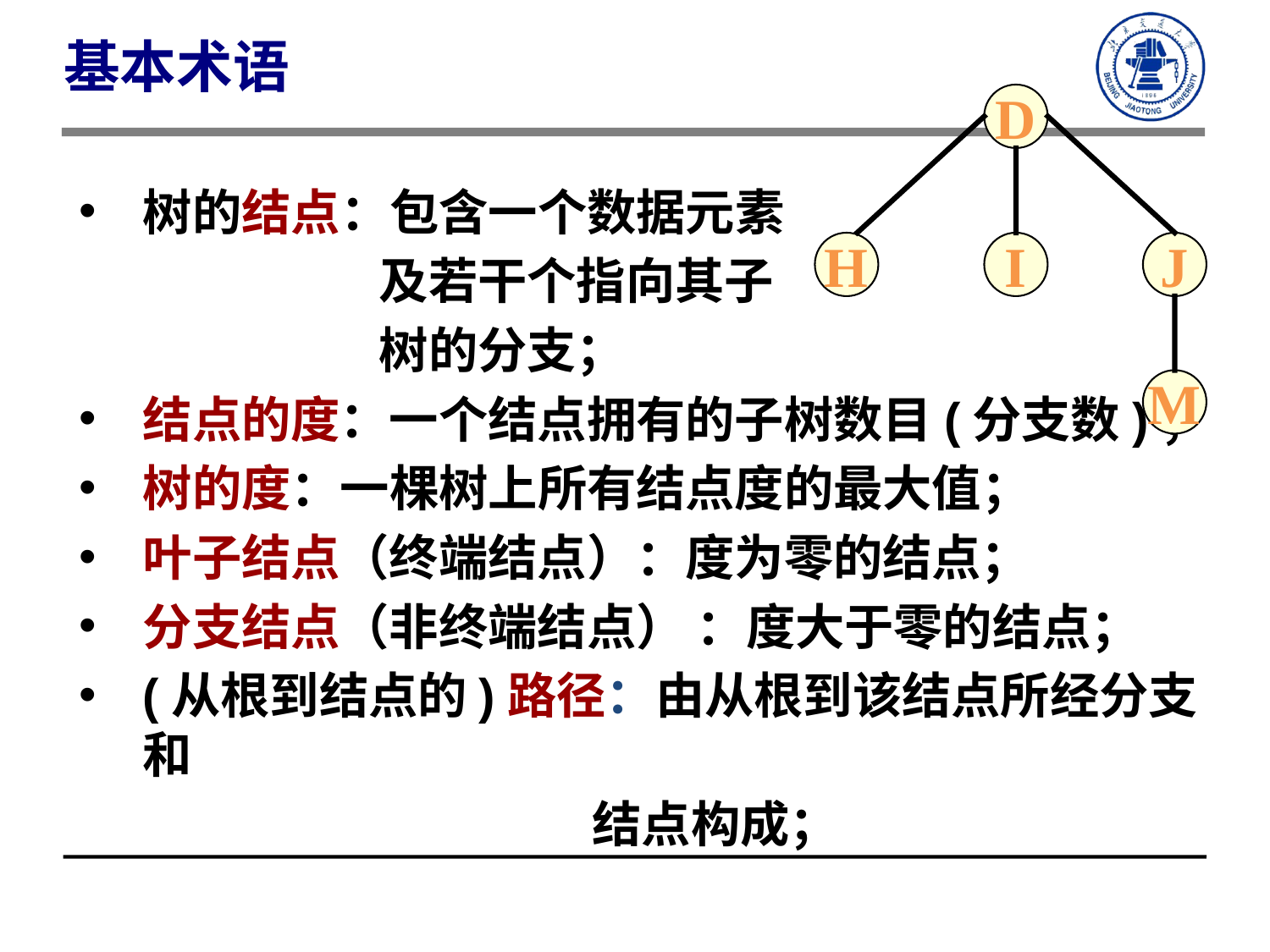

基本术语
D

树的结点：包含一个数据元素
                    及若干个指向其子
                    树的分支；
结点的度：一个结点拥有的子树数目(分支数)；
树的度：一棵树上所有结点度的最大值；
叶子结点（终端结点）：度为零的结点；
分支结点（非终端结点） ：度大于零的结点；
(从根到结点的)路径：由从根到该结点所经分支和
                                       结点构成；
H
I
J

M